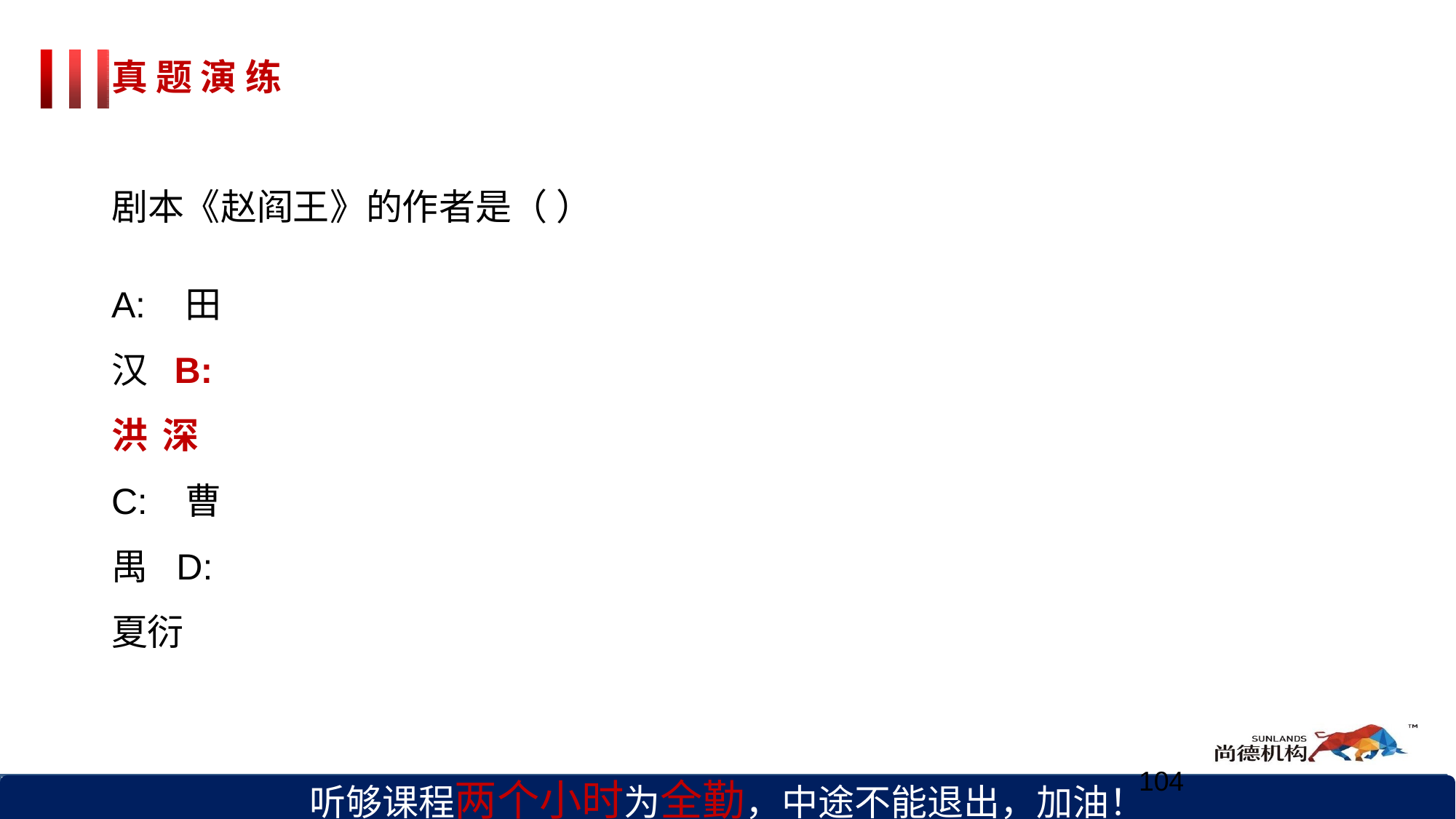

# 真 题 演 练
剧本《赵阎王》的作者是（ ）
A:田汉 B:洪深  C:曹禺 D:夏衍

听够课程两个小时为全勤，中途不能退出，加油！
104